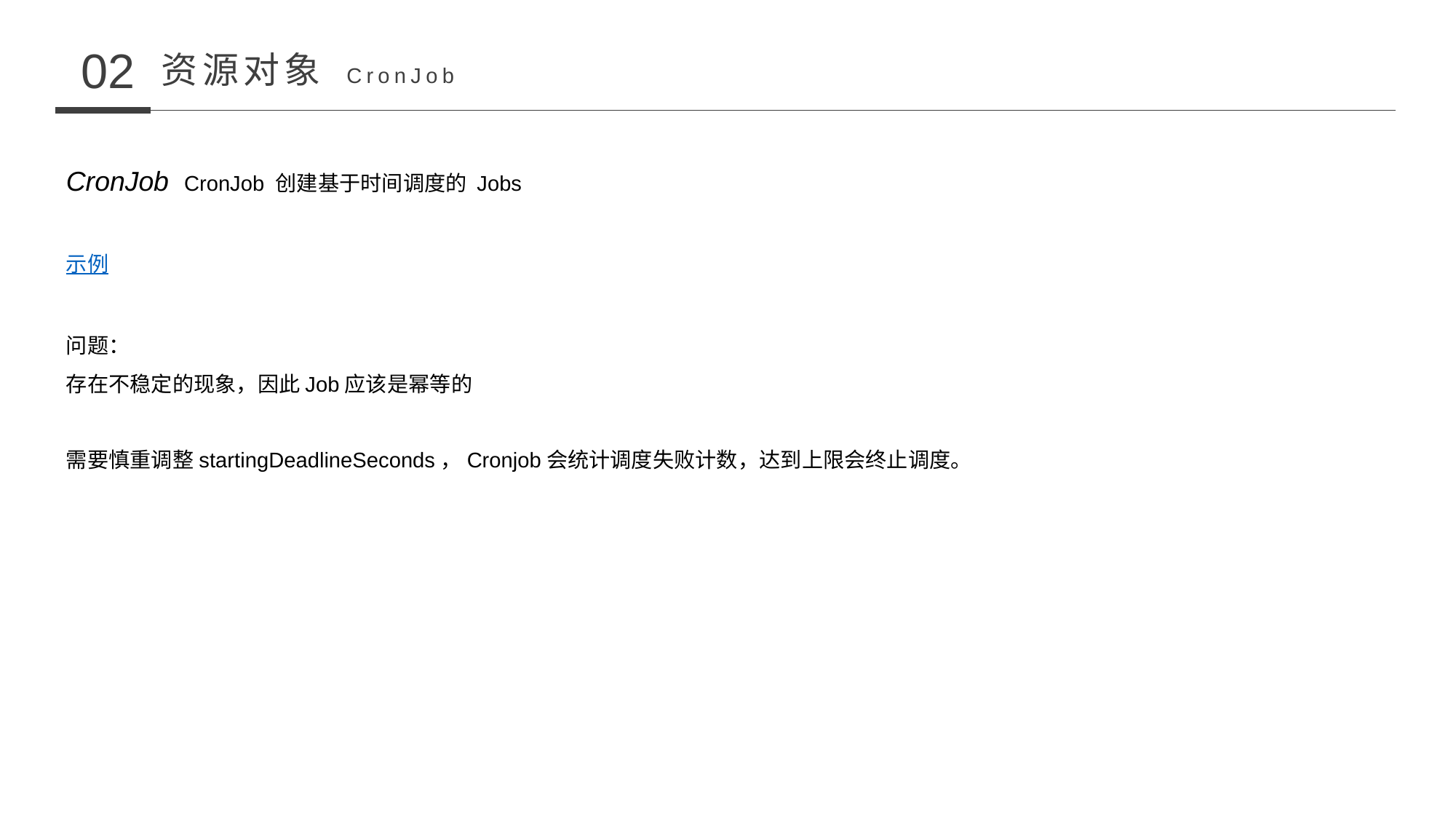

02
资源对象 CronJob
CronJob  CronJob 创建基于时间调度的 Jobs

示例

问题：
存在不稳定的现象，因此Job应该是幂等的

需要慎重调整startingDeadlineSeconds，Cronjob会统计调度失败计数，达到上限会终止调度。